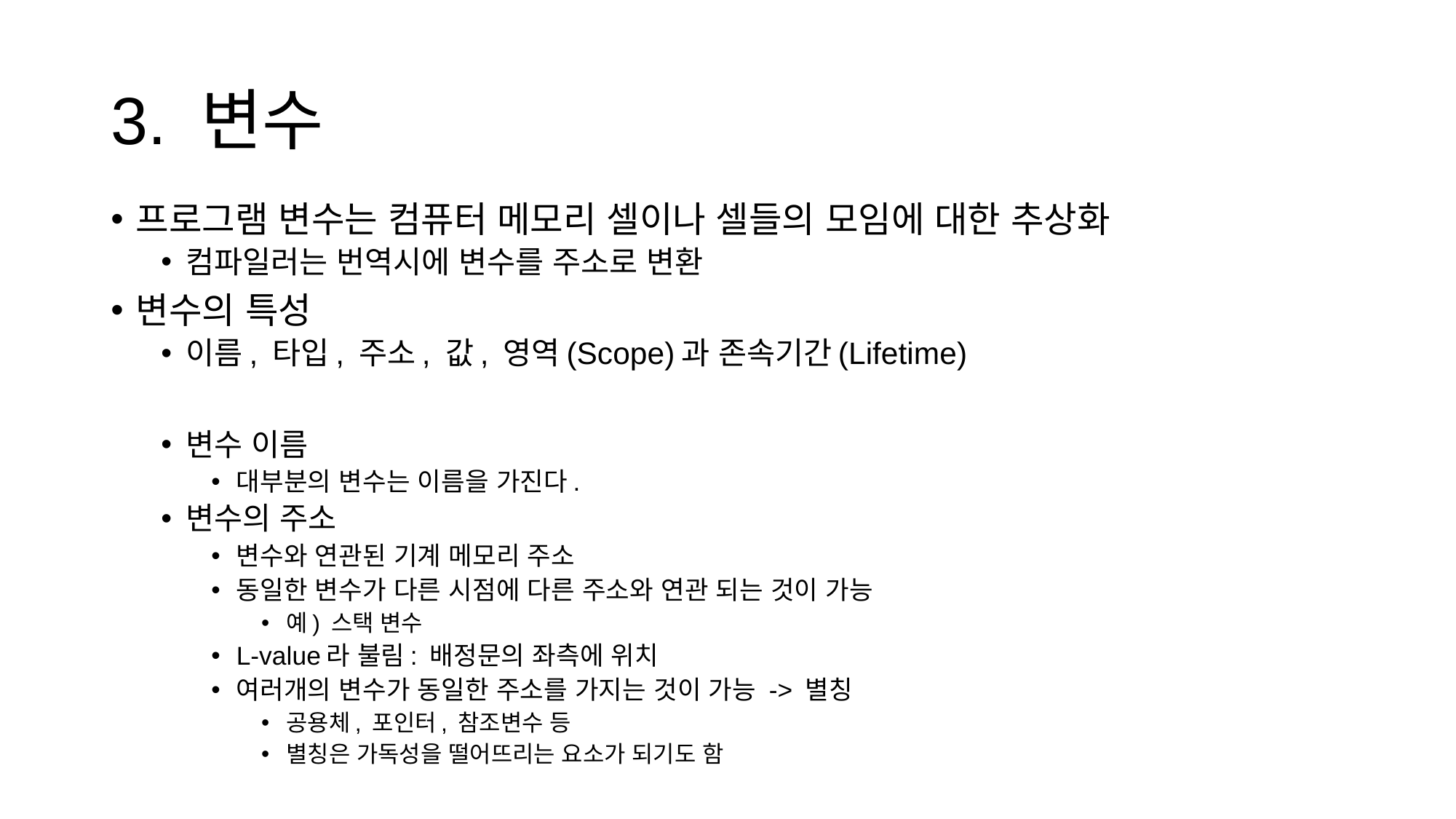

# 3. 변수
프로그램 변수는 컴퓨터 메모리 셀이나 셀들의 모임에 대한 추상화
컴파일러는 번역시에 변수를 주소로 변환
변수의 특성
이름, 타입, 주소, 값, 영역(Scope)과 존속기간(Lifetime)

변수 이름
대부분의 변수는 이름을 가진다.
변수의 주소
변수와 연관된 기계 메모리 주소
동일한 변수가 다른 시점에 다른 주소와 연관 되는 것이 가능
예) 스택 변수
L-value라 불림: 배정문의 좌측에 위치
여러개의 변수가 동일한 주소를 가지는 것이 가능 -> 별칭
공용체, 포인터, 참조변수 등
별칭은 가독성을 떨어뜨리는 요소가 되기도 함